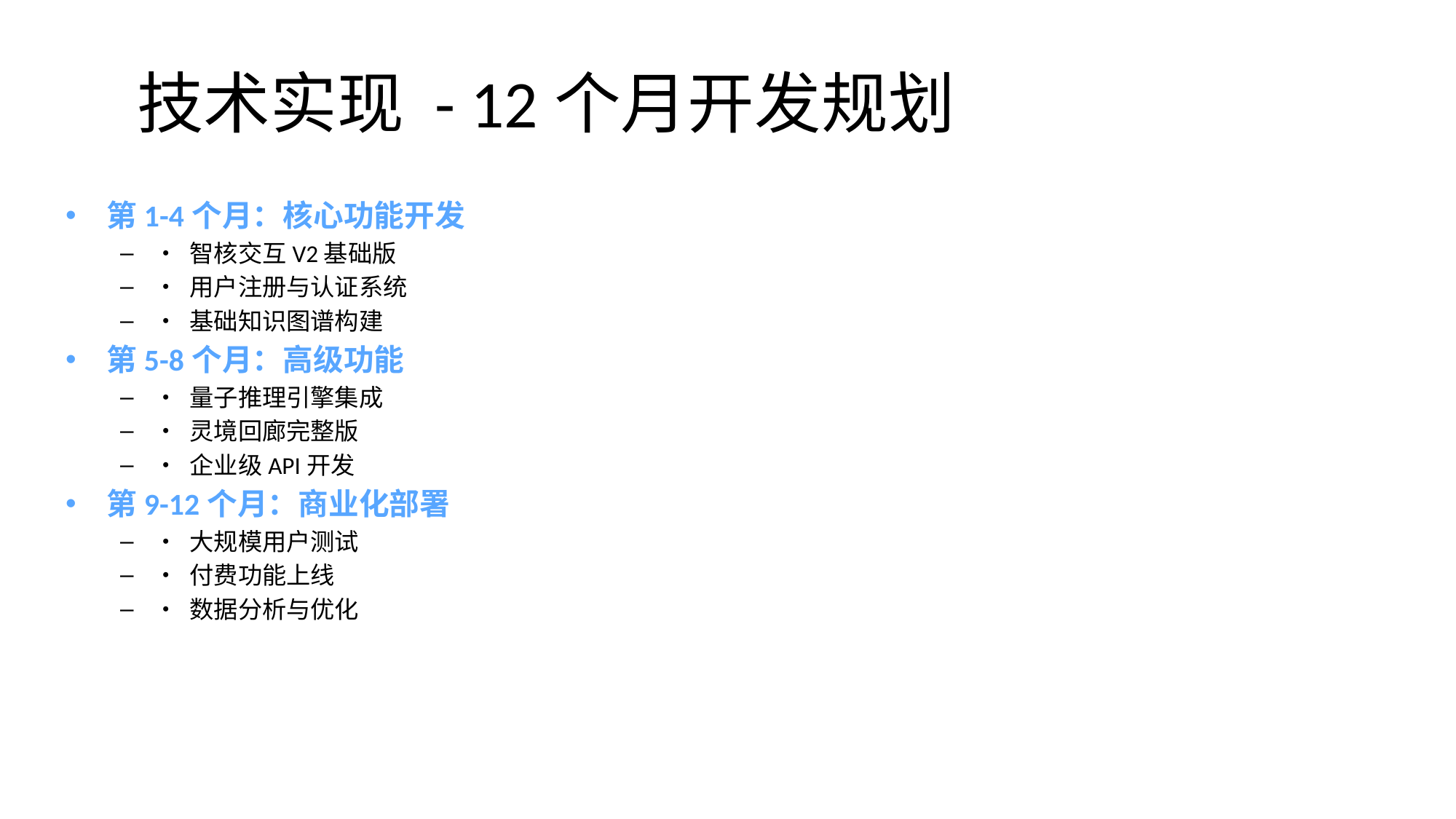

# 技术实现 - 12个月开发规划
第1-4个月：核心功能开发
• 智核交互V2基础版
• 用户注册与认证系统
• 基础知识图谱构建
第5-8个月：高级功能
• 量子推理引擎集成
• 灵境回廊完整版
• 企业级API开发
第9-12个月：商业化部署
• 大规模用户测试
• 付费功能上线
• 数据分析与优化